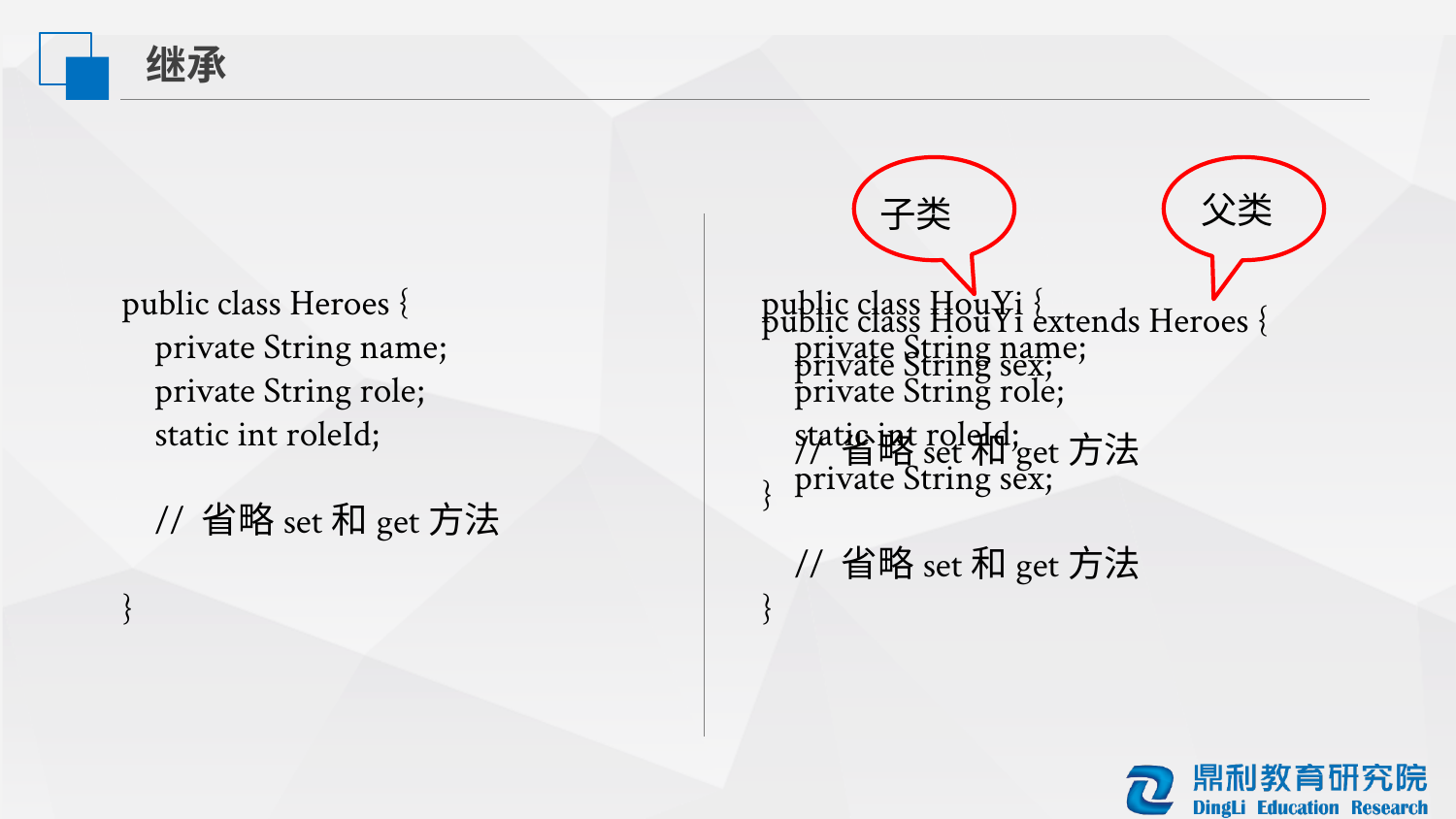

继承

父类
子类
public class Heroes {
    private String name;
    private String role;
    static int roleId;

    // 省略set和get方法

}
public class HouYi {
    private String name;
    private String role;
    static int roleId;
    private String sex;

    // 省略set和get方法
}
public class HouYi extends Heroes {
    private String sex;

    // 省略set和get方法
}